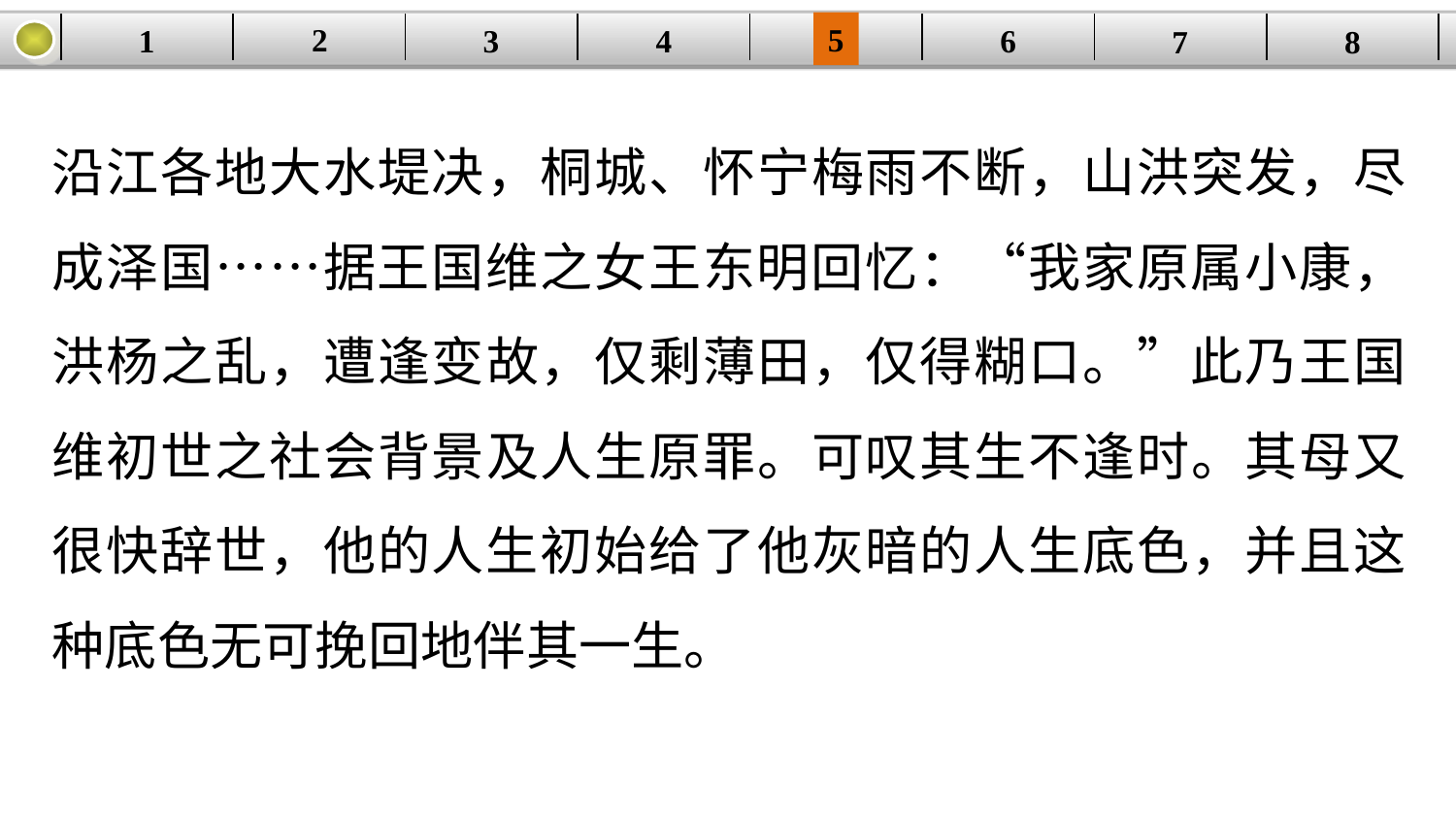

5
2
1
4
6
|  |  |  |  |  |  |  |  |
| --- | --- | --- | --- | --- | --- | --- | --- |
3
8
7

沿江各地大水堤决，桐城、怀宁梅雨不断，山洪突发，尽成泽国……据王国维之女王东明回忆：“我家原属小康，洪杨之乱，遭逢变故，仅剩薄田，仅得糊口。”此乃王国维初世之社会背景及人生原罪。可叹其生不逢时。其母又很快辞世，他的人生初始给了他灰暗的人生底色，并且这种底色无可挽回地伴其一生。